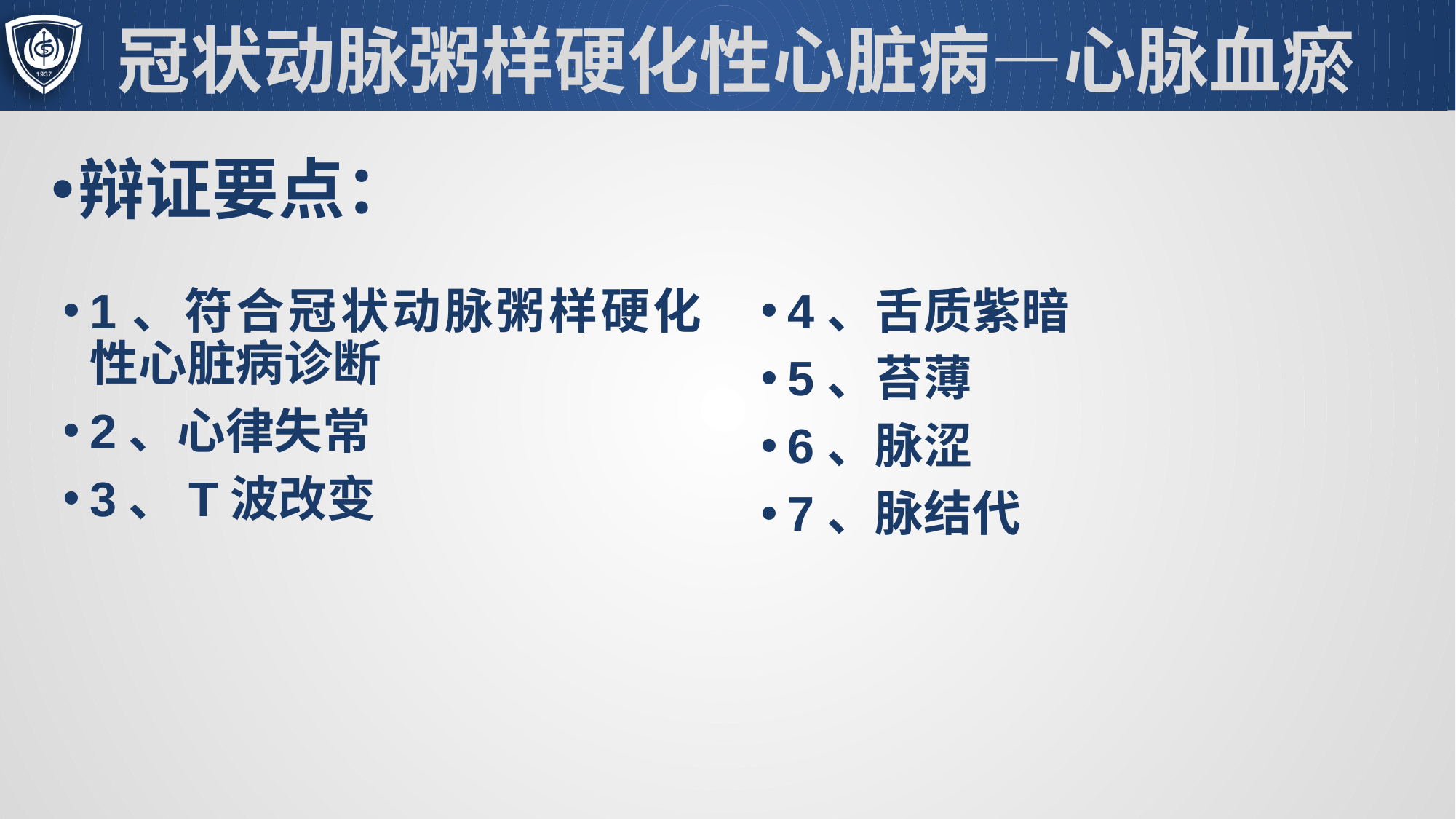

# 冠状动脉粥样硬化性心脏病—心脉血瘀
辩证要点：

4、舌质紫暗
5、苔薄
6、脉涩
7、脉结代
1、符合冠状动脉粥样硬化性心脏病诊断
2、心律失常
3、T波改变